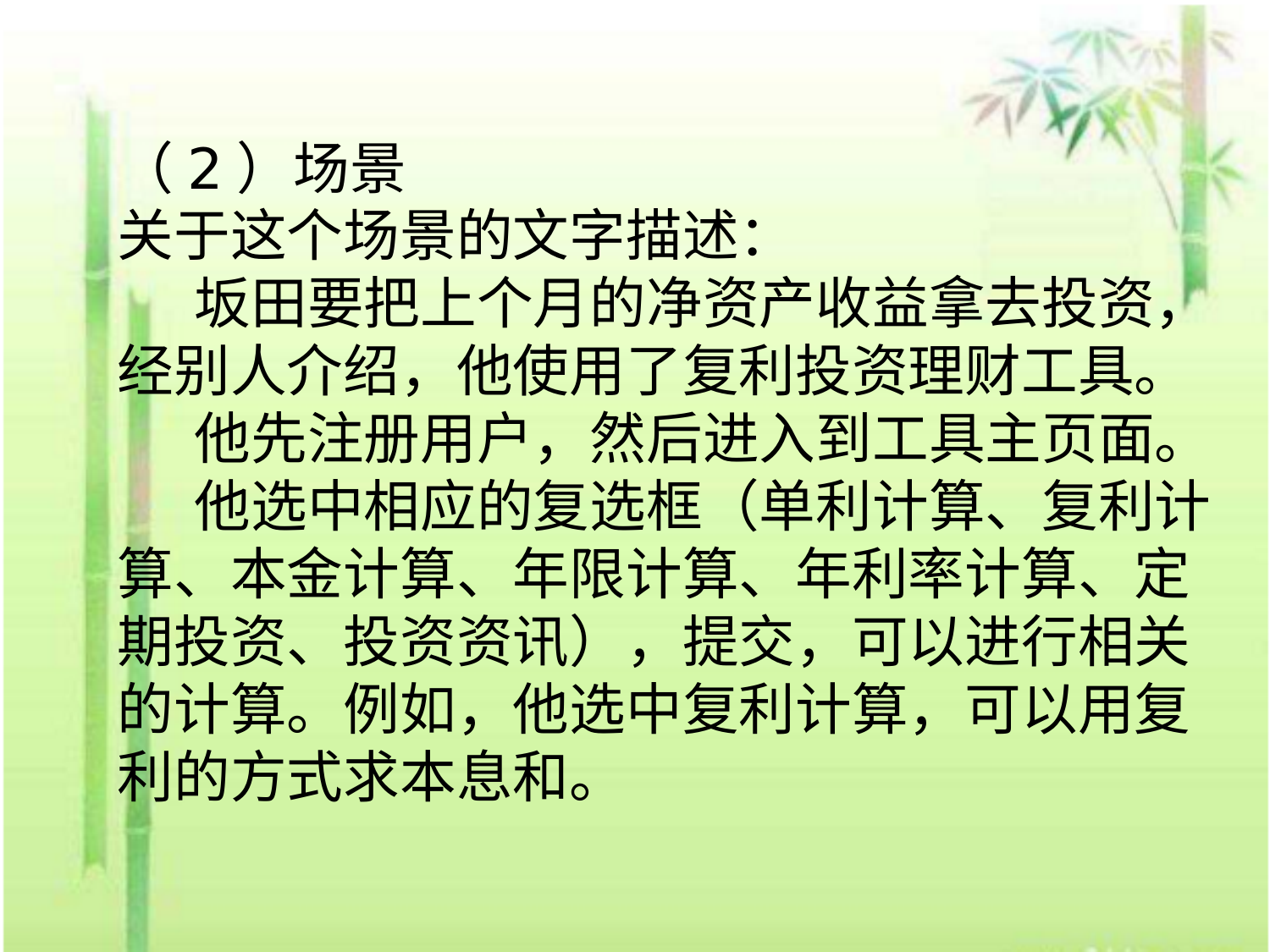

（2）场景
关于这个场景的文字描述：
     坂田要把上个月的净资产收益拿去投资，经别人介绍，他使用了复利投资理财工具。
     他先注册用户，然后进入到工具主页面。
     他选中相应的复选框（单利计算、复利计算、本金计算、年限计算、年利率计算、定期投资、投资资讯），提交，可以进行相关的计算。例如，他选中复利计算，可以用复利的方式求本息和。